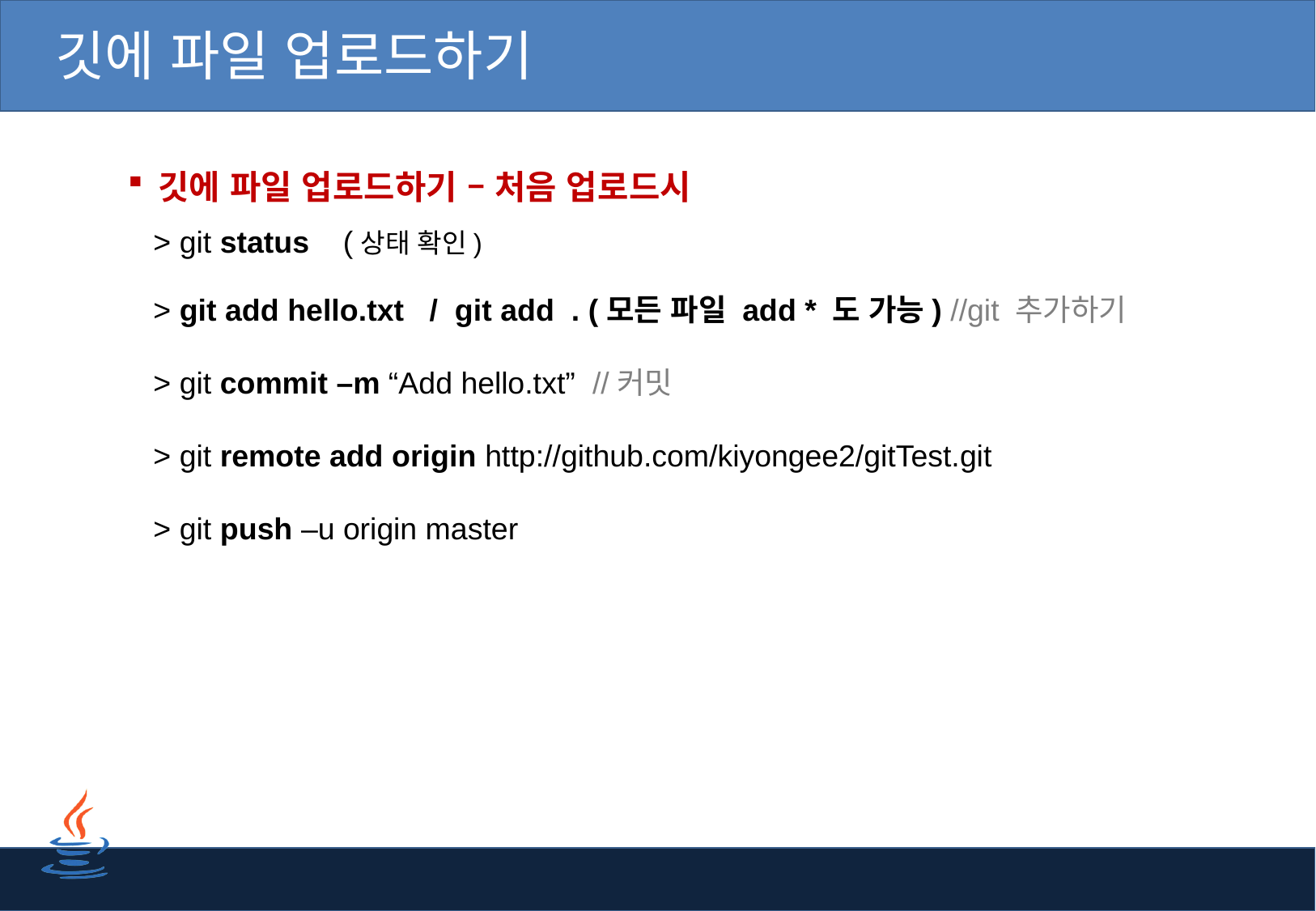

# 깃에 파일 업로드하기
깃에 파일 업로드하기 – 처음 업로드시
> git status    (상태 확인)

> git add hello.txt   /  git add  . (모든 파일 add * 도 가능) //git 추가하기

> git commit –m “Add hello.txt”  //커밋

> git remote add origin http://github.com/kiyongee2/gitTest.git

> git push –u origin master